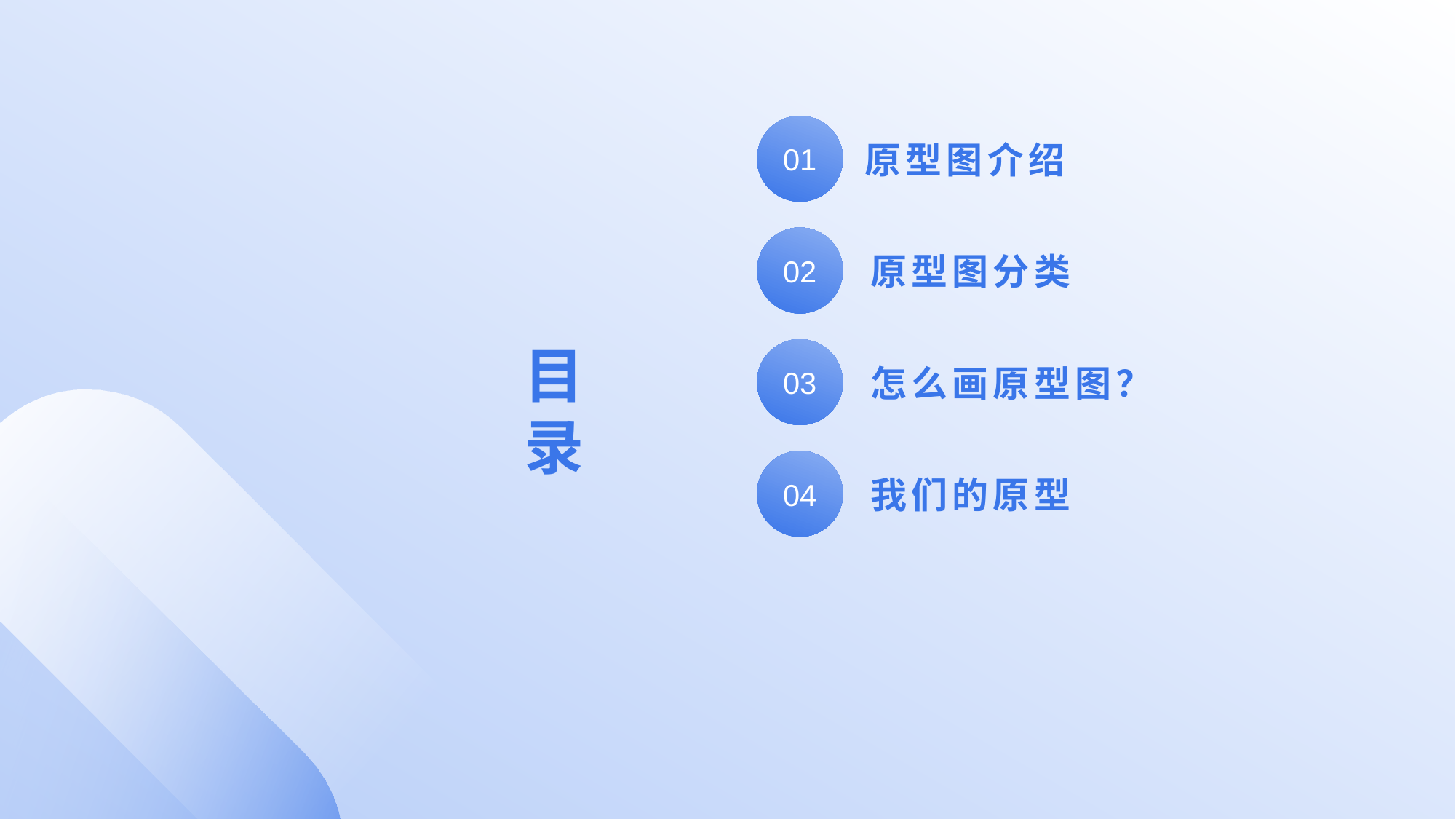

原型图介绍
01
原型图分类
02
怎么画原型图？
目录
03
我们的原型
04